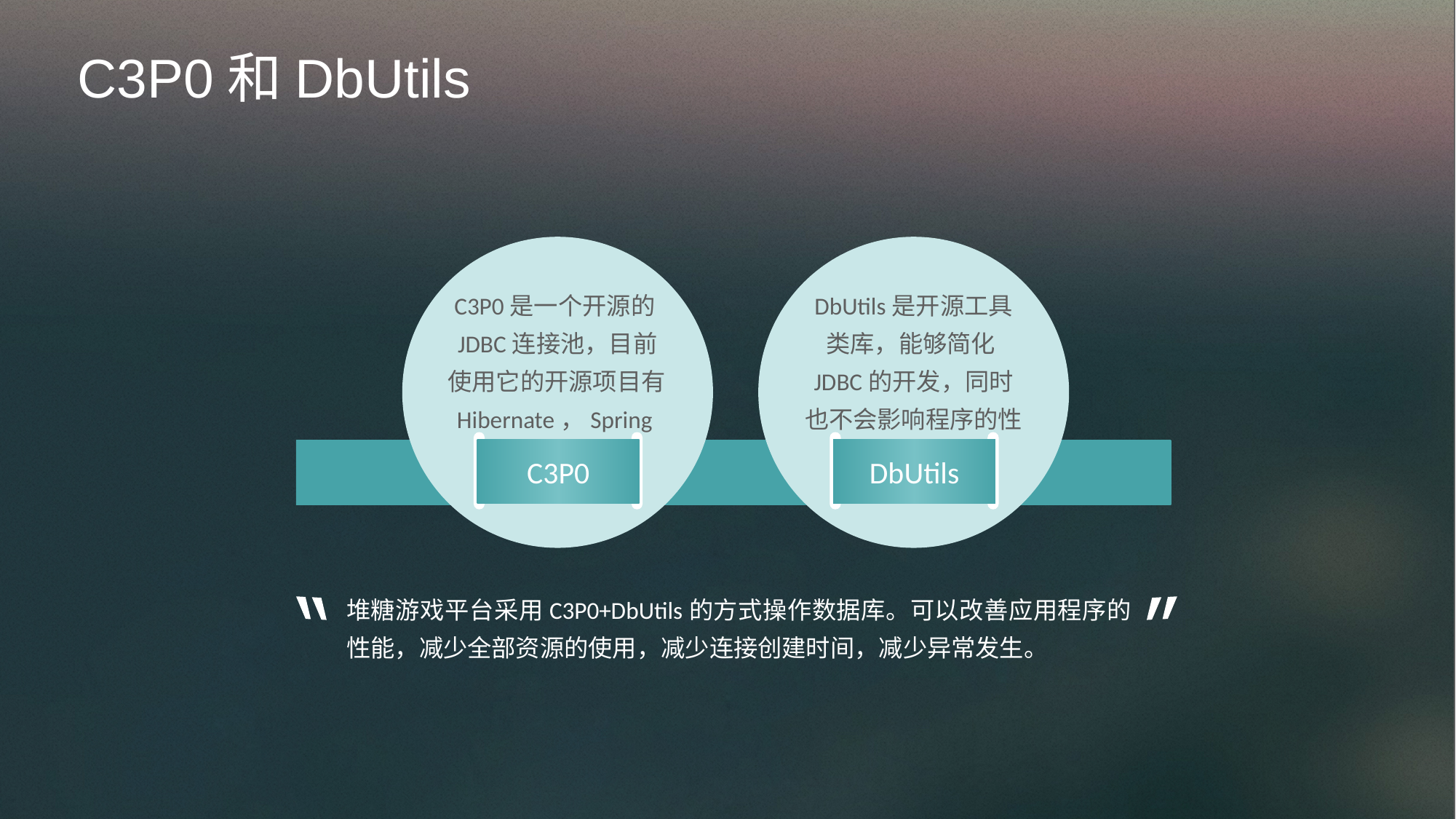

# C3P0和DbUtils
C3P0是一个开源的JDBC连接池，目前使用它的开源项目有Hibernate，Spring等。
DbUtils是开源工具类库，能够简化JDBC的开发，同时也不会影响程序的性能。

C3P0
DbUtils

堆糖游戏平台采用C3P0+DbUtils的方式操作数据库。可以改善应用程序的性能，减少全部资源的使用，减少连接创建时间，减少异常发生。